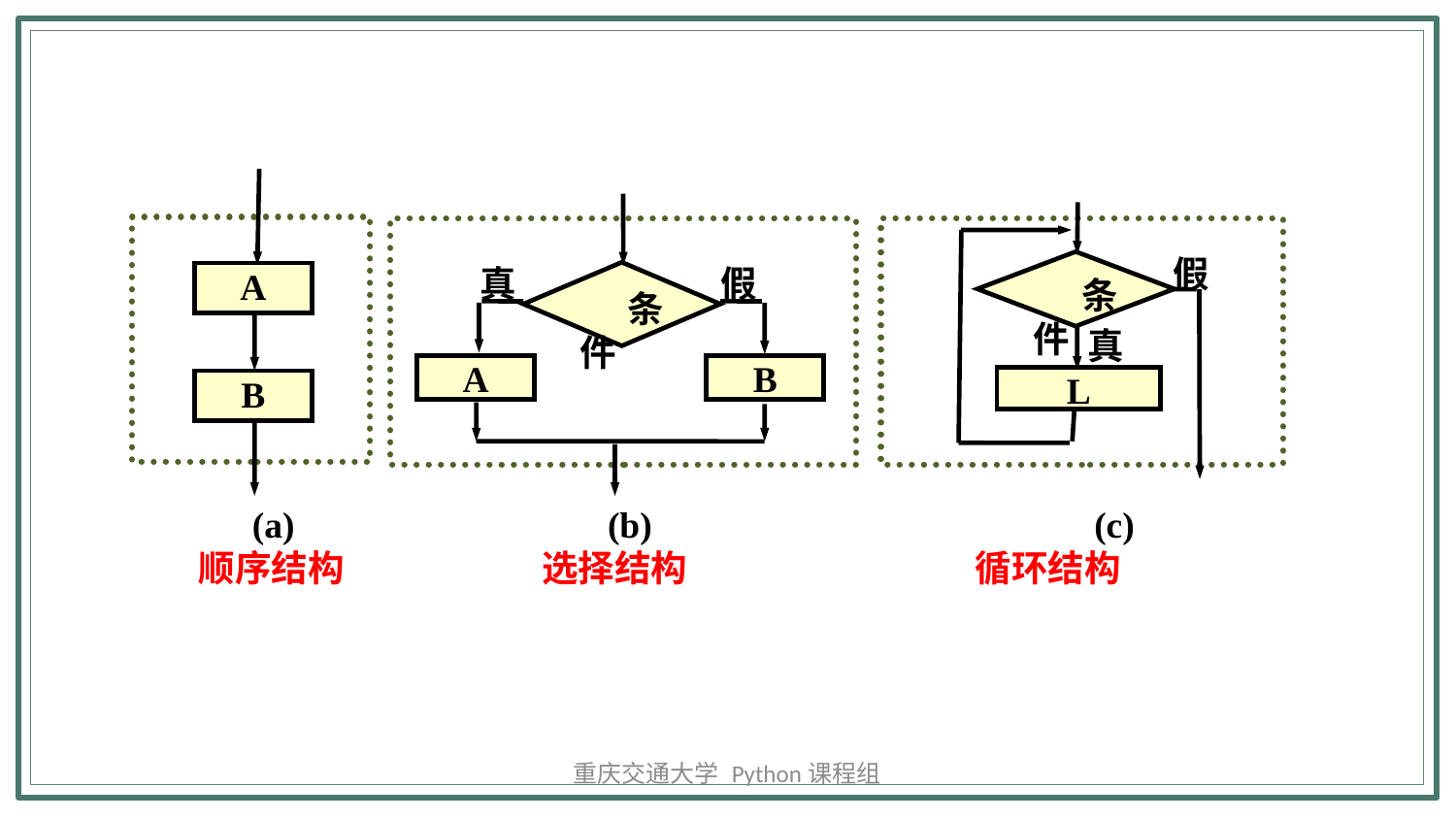

A

B

真
假
 条件

B
A

假
 条件

真

L

             (a)                                  (b)                                                (c)
       顺序结构                        选择结构                                   循环结构

重庆交通大学 Python课程组